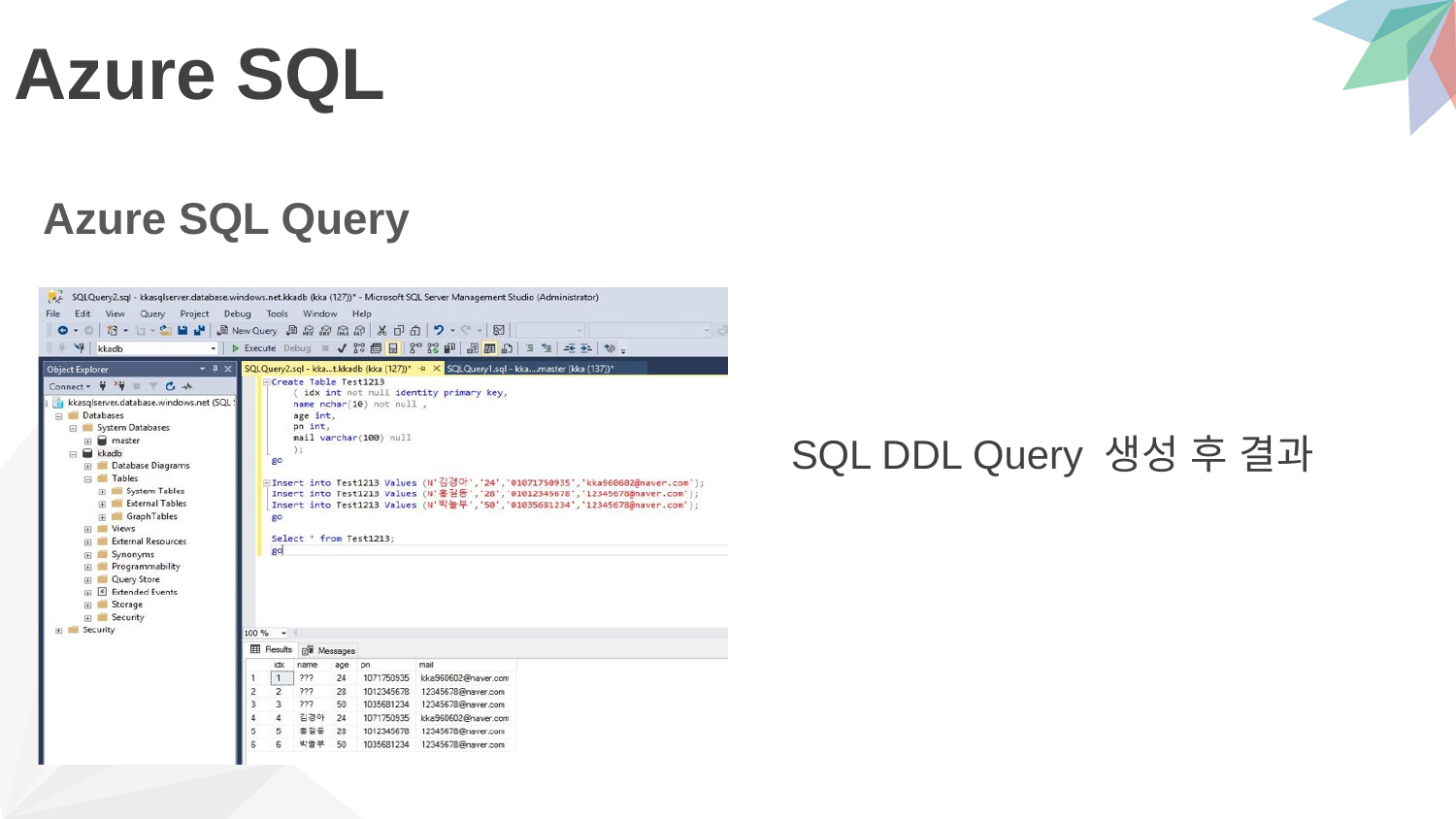

# Azure SQL
Azure SQL Query
SQL DDL Query 생성 후 결과